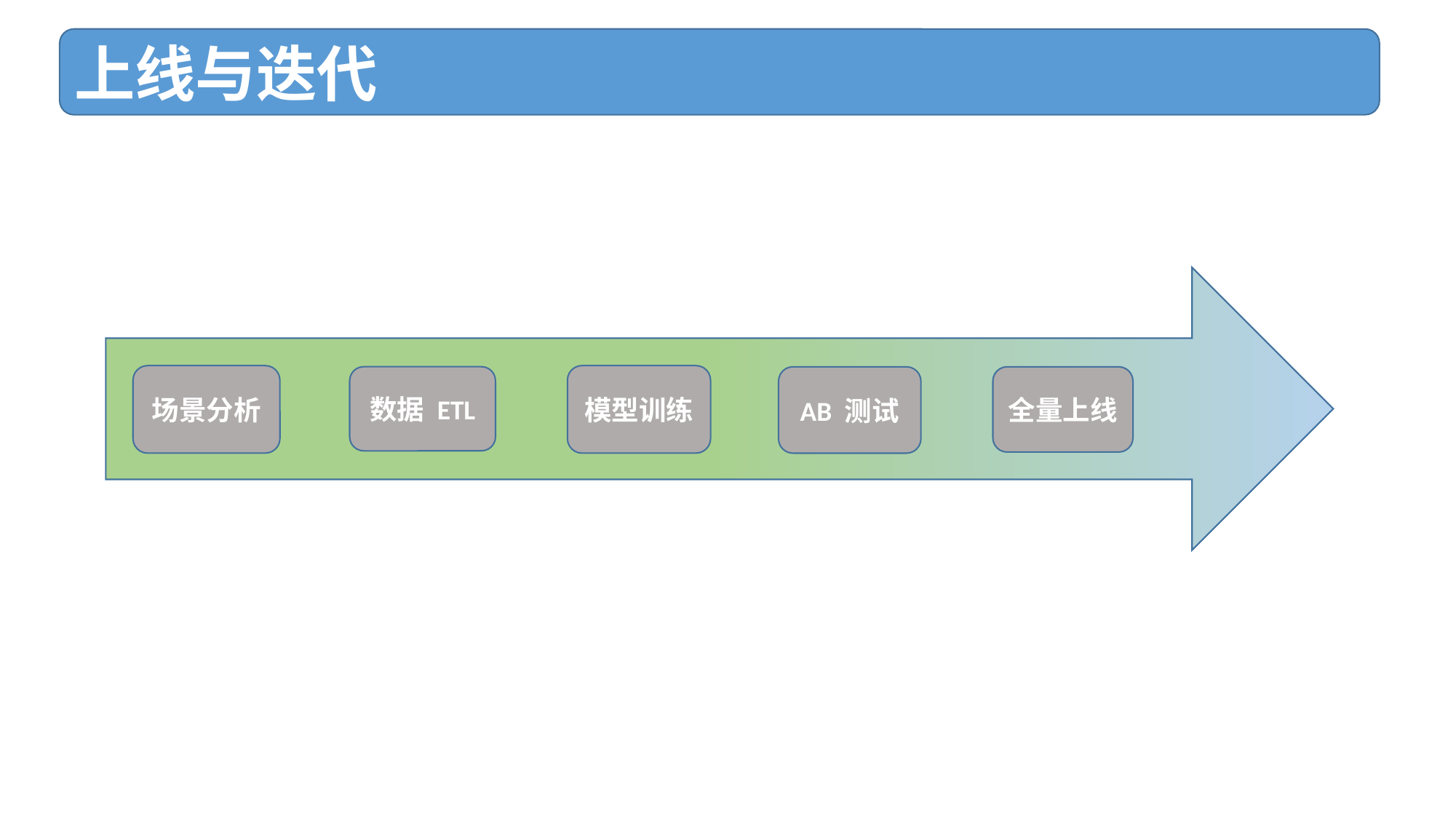

上线与迭代

场景分析
模型训练
数据 ETL
AB 测试
全量上线